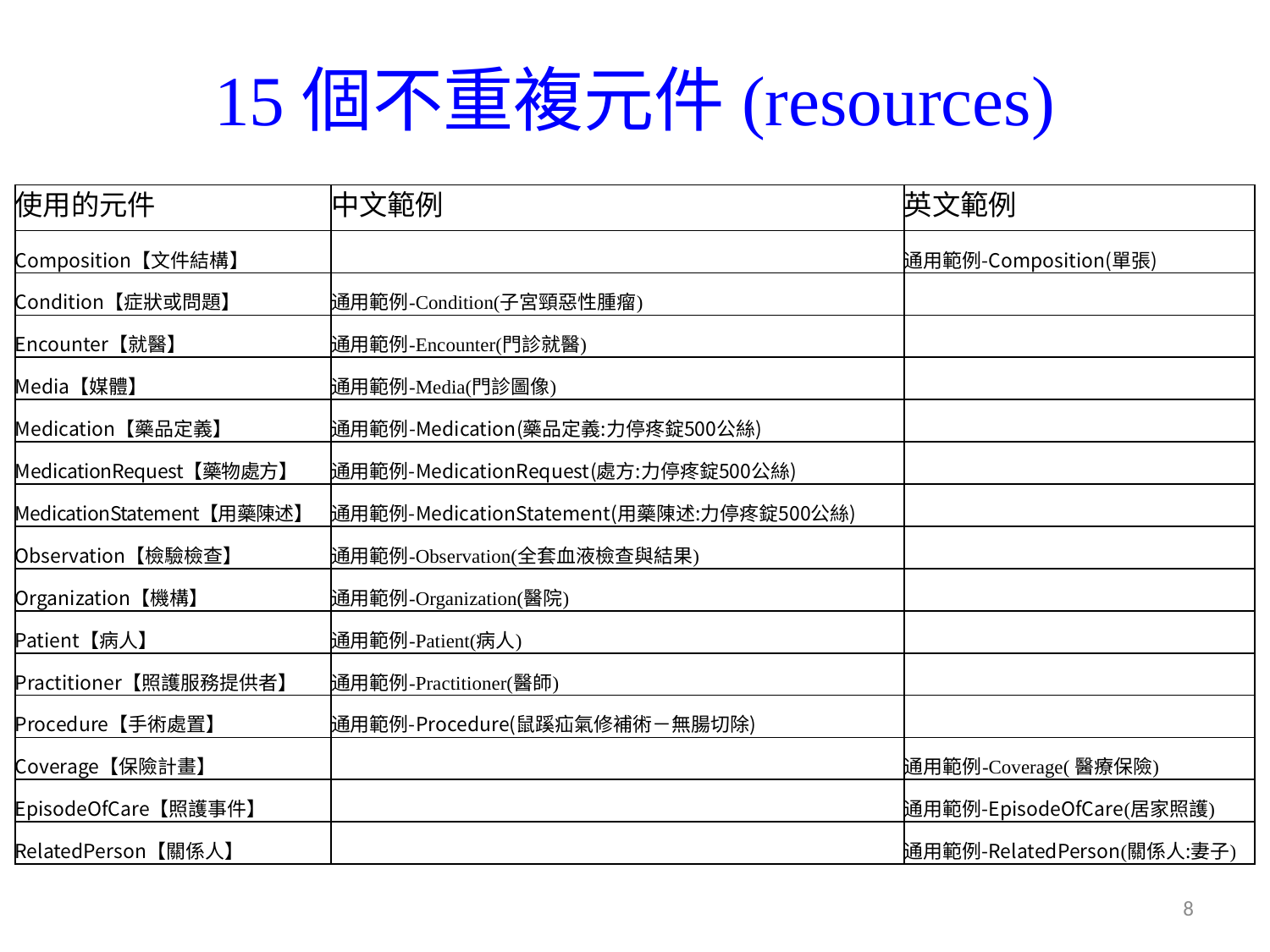

15個不重複元件(resources)
| 使用的元件 | 中文範例 | 英文範例 |
| --- | --- | --- |
| Composition【文件結構】 |  | 通用範例-Composition(單張) |
| Condition【症狀或問題】 | 通用範例-Condition(子宮頸惡性腫瘤) |  |
| Encounter【就醫】 | 通用範例-Encounter(門診就醫) |  |
| Media【媒體】 | 通用範例-Media(門診圖像) |  |
| Medication【藥品定義】 | 通用範例-Medication(藥品定義:力停疼錠500公絲) |  |
| MedicationRequest【藥物處方】 | 通用範例-MedicationRequest(處方:力停疼錠500公絲) |  |
| MedicationStatement【用藥陳述】 | 通用範例-MedicationStatement(用藥陳述:力停疼錠500公絲) |  |
| Observation【檢驗檢查】 | 通用範例-Observation(全套血液檢查與結果) |  |
| Organization【機構】 | 通用範例-Organization(醫院) |  |
| Patient【病人】 | 通用範例-Patient(病人) |  |
| Practitioner【照護服務提供者】 | 通用範例-Practitioner(醫師) |  |
| Procedure【手術處置】 | 通用範例-Procedure(鼠蹊疝氣修補術－無腸切除) |  |
| Coverage【保險計畫】 |  | 通用範例-Coverage( 醫療保險) |
| EpisodeOfCare【照護事件】 |  | 通用範例-EpisodeOfCare(居家照護) |
| RelatedPerson【關係人】 |  | 通用範例-RelatedPerson(關係人:妻子) |
8